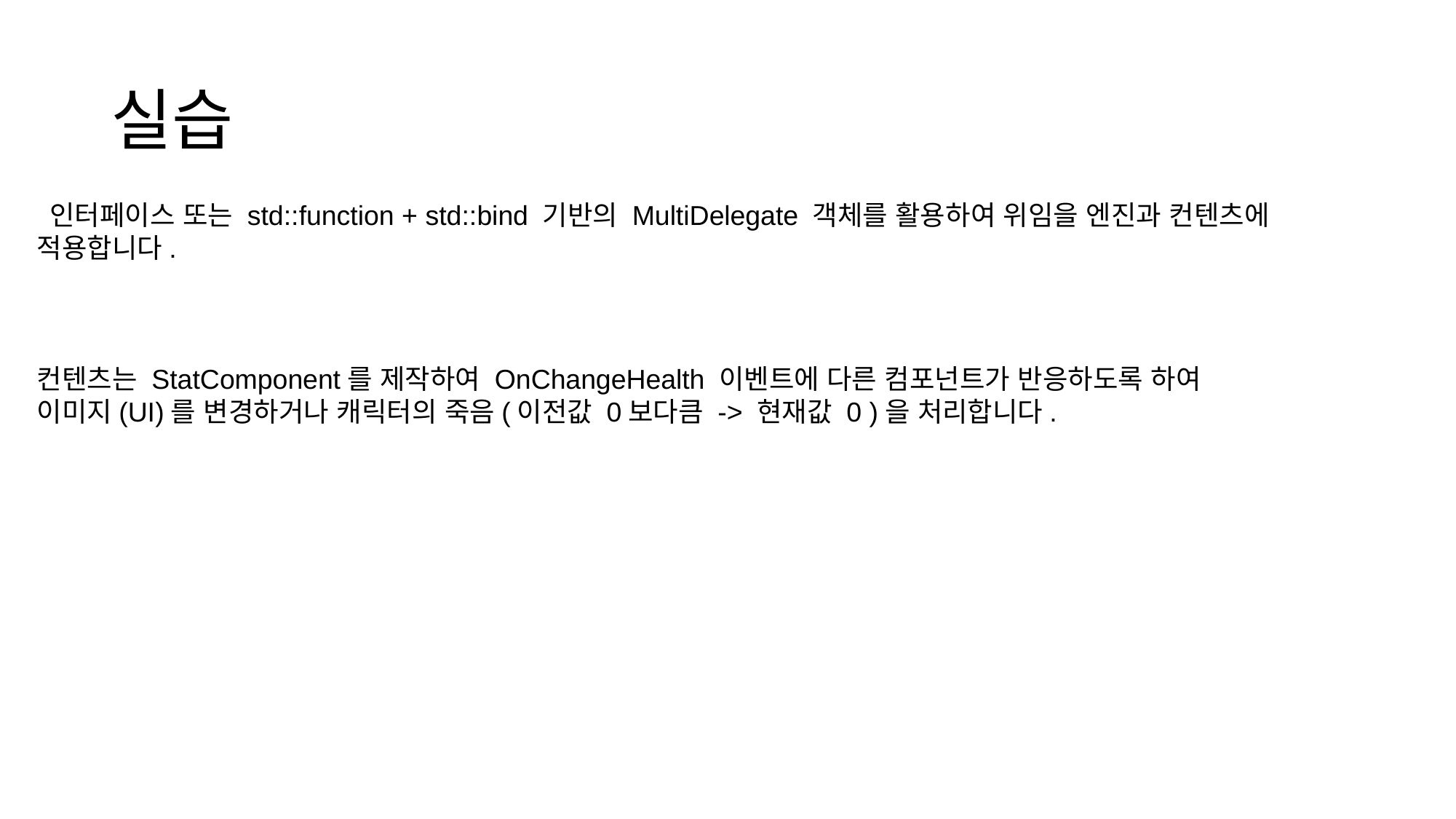

# 실습
 인터페이스 또는 std::function + std::bind 기반의 MultiDelegate 객체를 활용하여 위임을 엔진과 컨텐츠에 적용합니다.

컨텐츠는 StatComponent를 제작하여 OnChangeHealth 이벤트에 다른 컴포넌트가 반응하도록 하여
이미지(UI)를 변경하거나 캐릭터의 죽음(이전값 0보다큼 -> 현재값 0 )을 처리합니다.